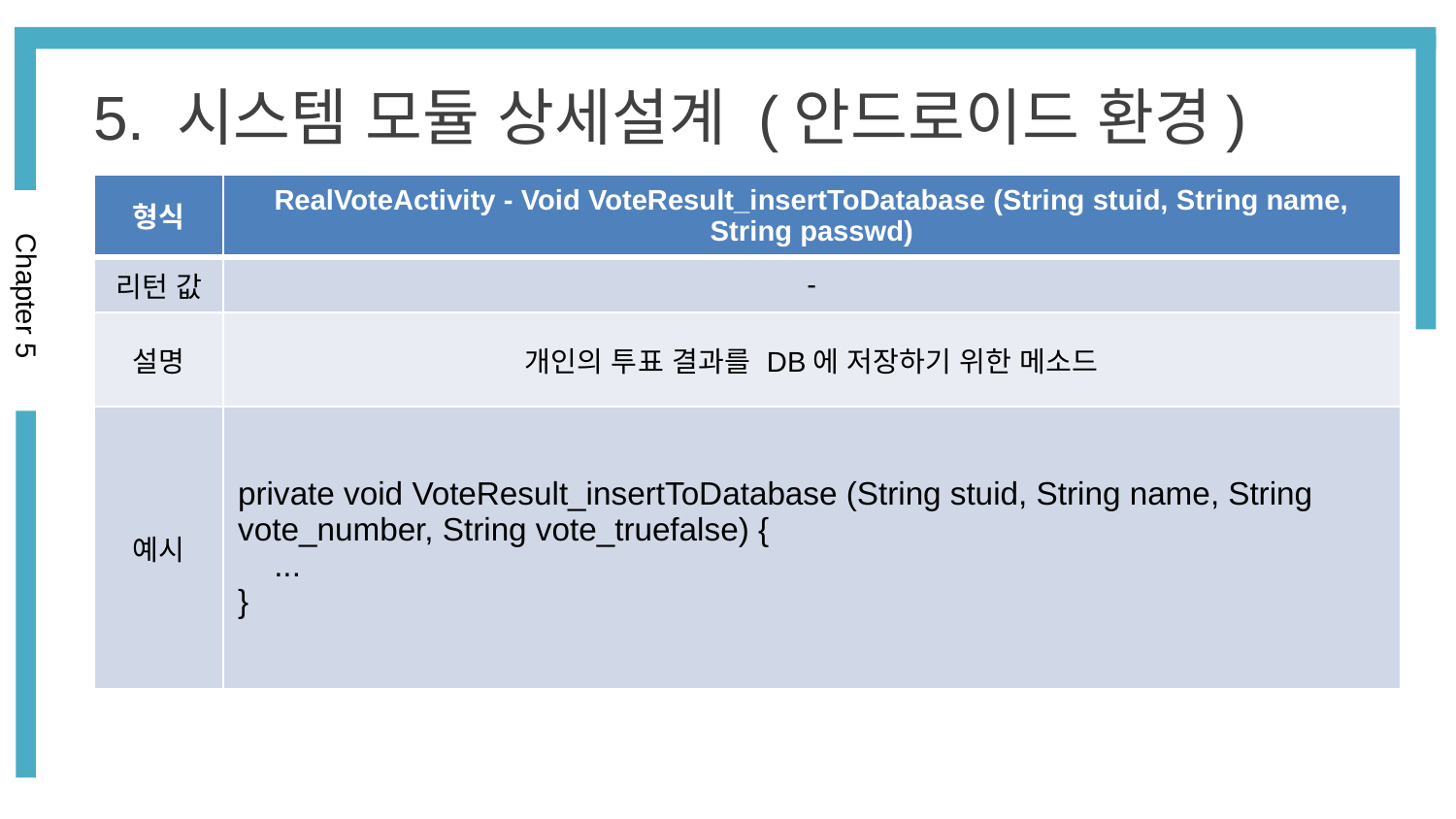

5. 시스템 모듈 상세설계 (안드로이드 환경)

| 형식 | RealVoteActivity - Void VoteResult\_insertToDatabase (String stuid, String name, String passwd) |
| --- | --- |
| 리턴 값 | - |
| 설명 | 개인의 투표 결과를 DB에 저장하기 위한 메소드 |
| 예시 | private void VoteResult\_insertToDatabase (String stuid, String name, String vote\_number, String vote\_truefalse) { ... } |
Chapter 5